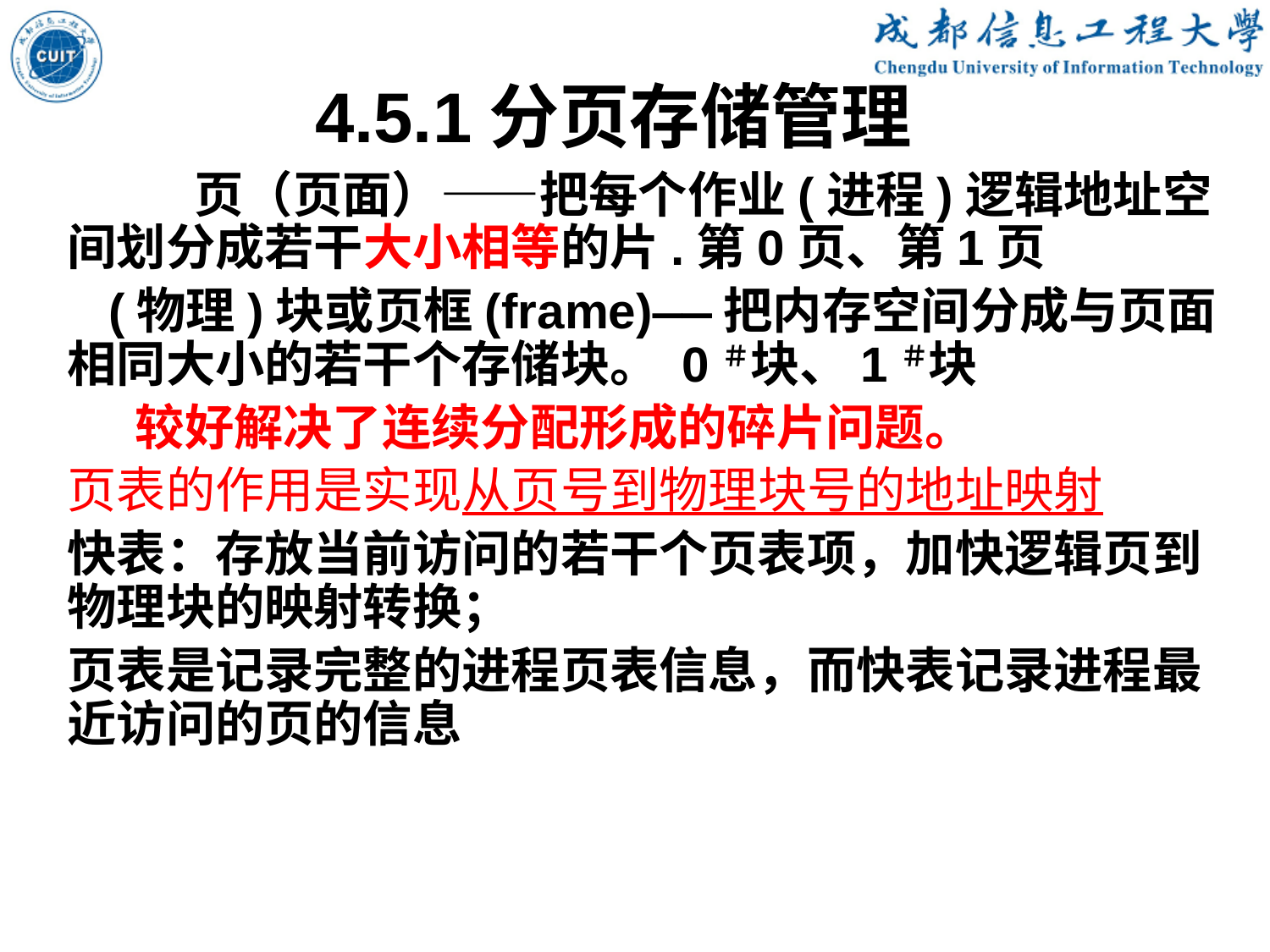

4.5.1分页存储管理
	页（页面）——把每个作业(进程)逻辑地址空间划分成若干大小相等的片.第0页、第1页
   (物理)块或页框(frame)——把内存空间分成与页面相同大小的若干个存储块。 0＃块、1＃块
     较好解决了连续分配形成的碎片问题。
页表的作用是实现从页号到物理块号的地址映射
快表：存放当前访问的若干个页表项，加快逻辑页到物理块的映射转换；
页表是记录完整的进程页表信息，而快表记录进程最近访问的页的信息